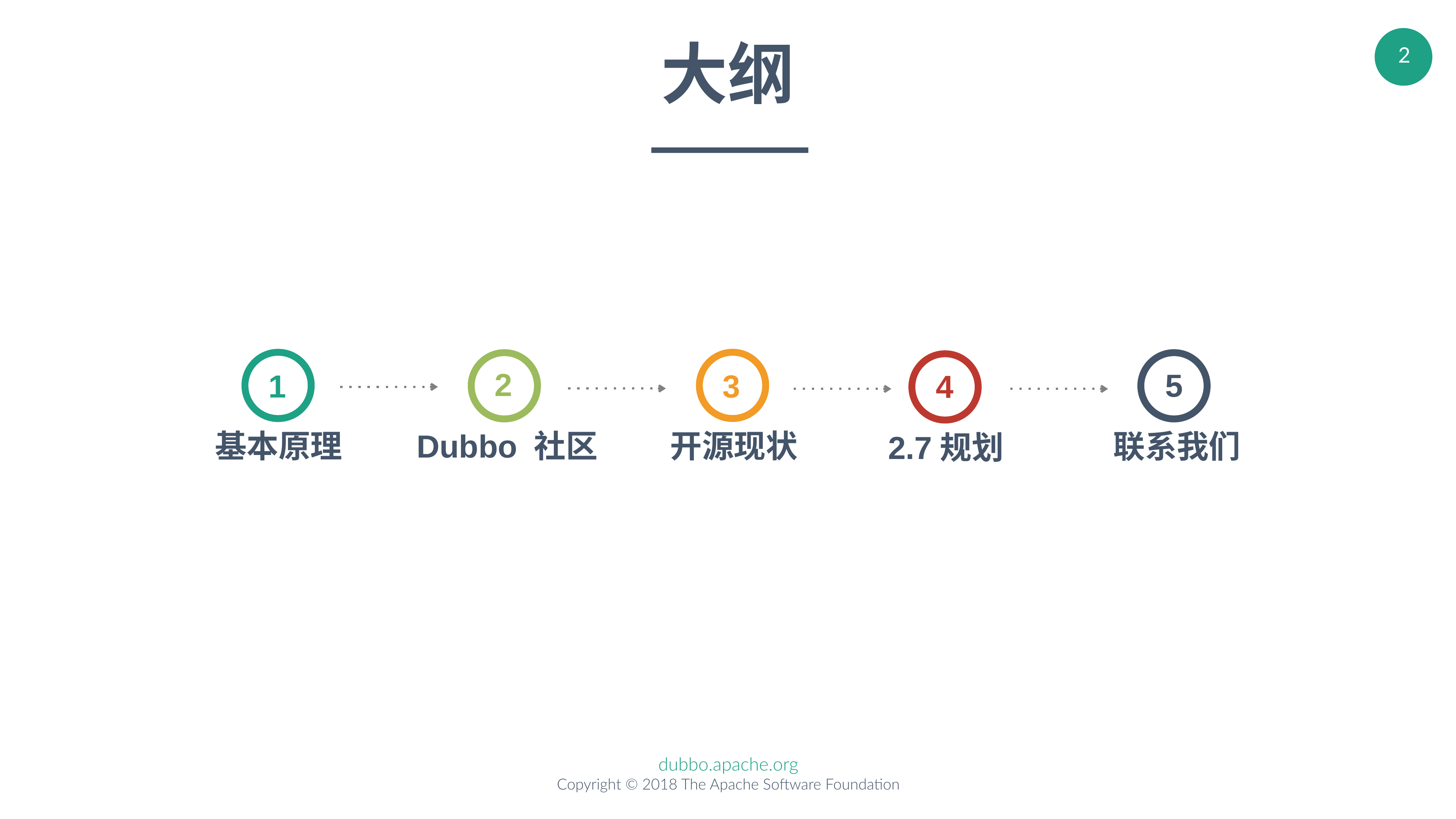

大纲

3
开源现状

1
基本原理

2
Dubbo 社区

5
联系我们

4
2.7规划